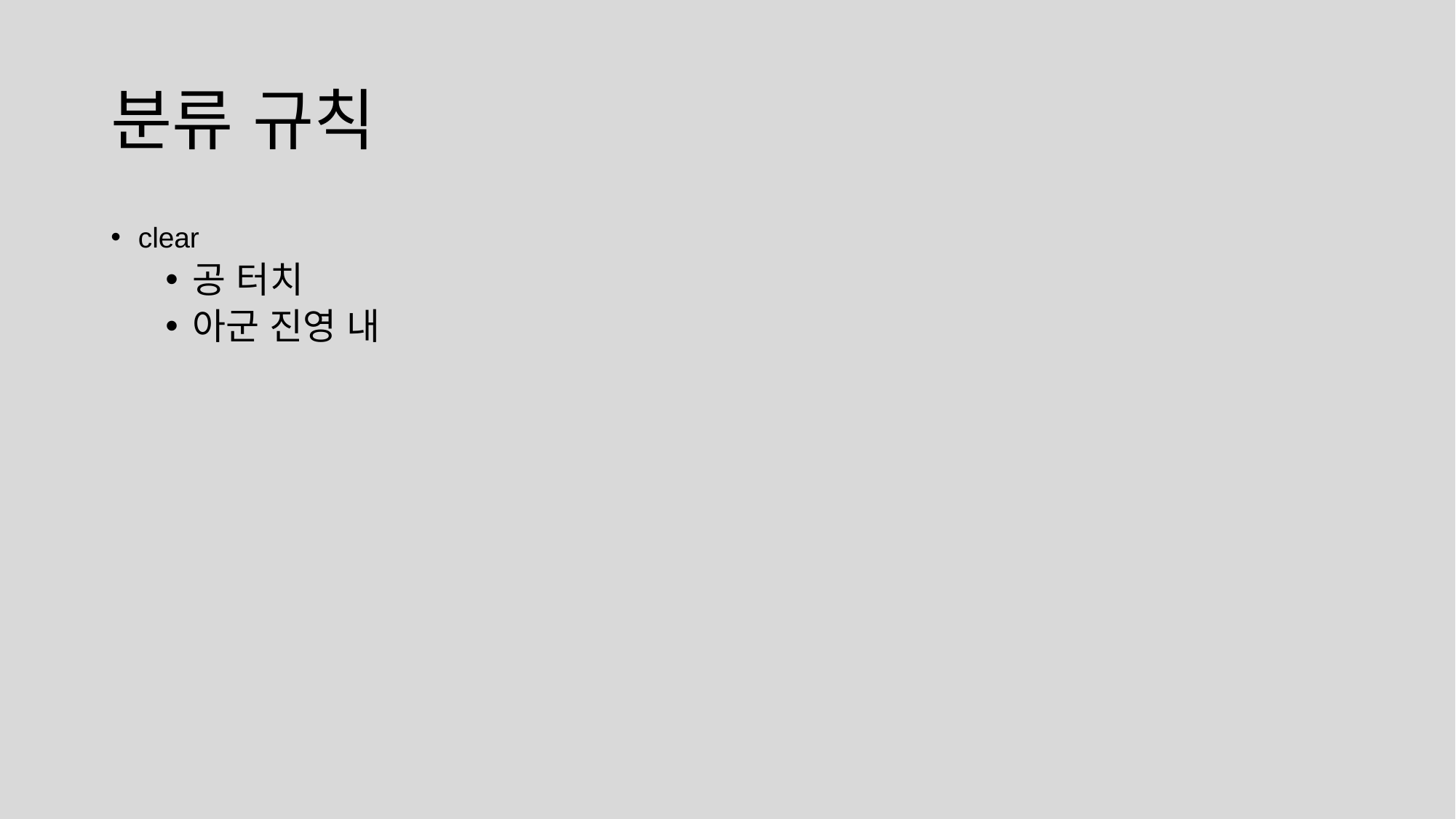

# 분류 규칙
clear
공 터치
아군 진영 내